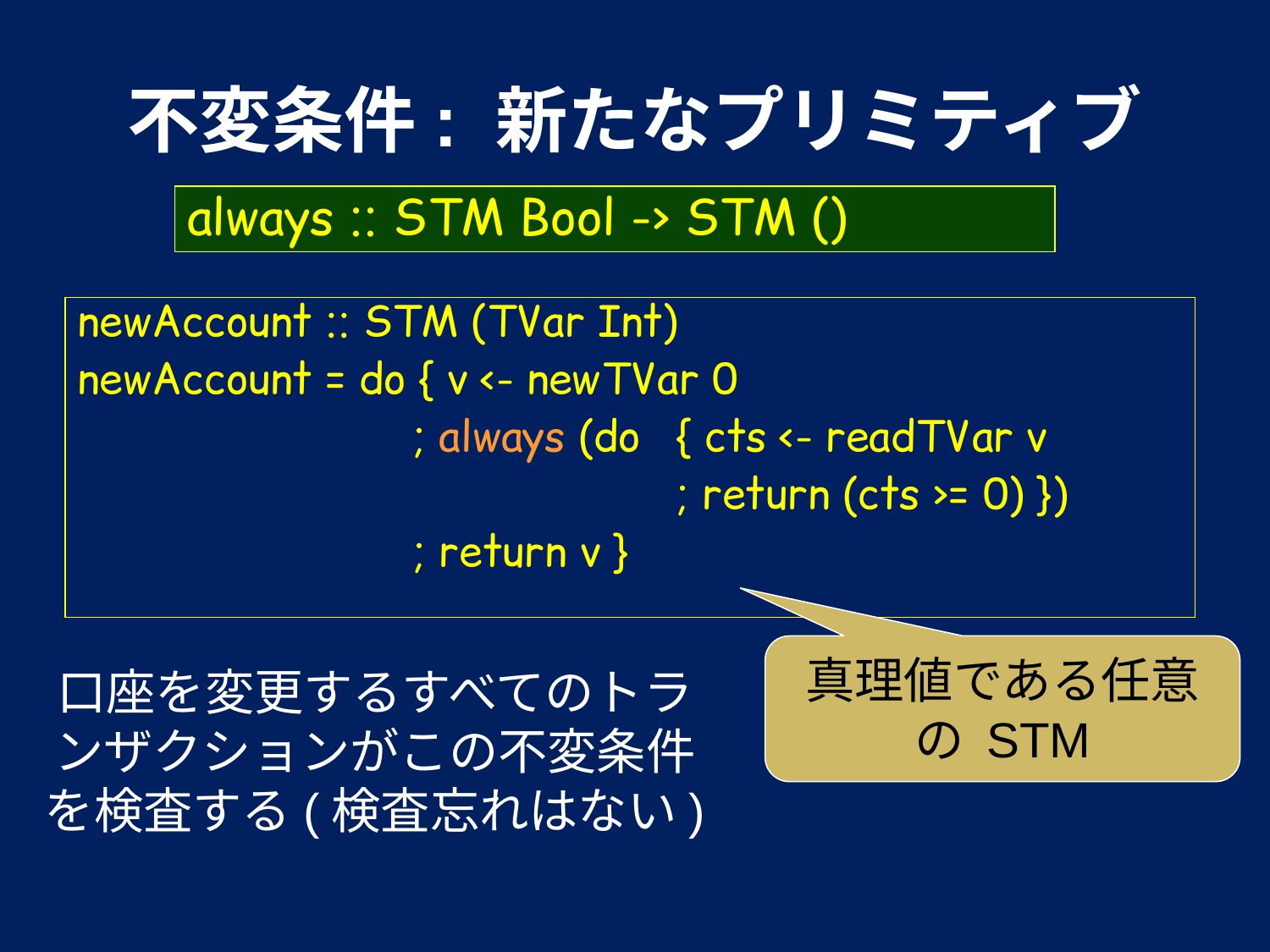

# 不変条件: 新たなプリミティブ
always :: STM Bool -> STM ()
newAccount :: STM (TVar Int)
newAccount = do { v <- newTVar 0
		; always (do	{ cts <- readTVar v
			; return (cts >= 0) })
		; return v }
真理値である任意の STM
口座を変更するすべてのトランザクションがこの不変条件を検査する(検査忘れはない)